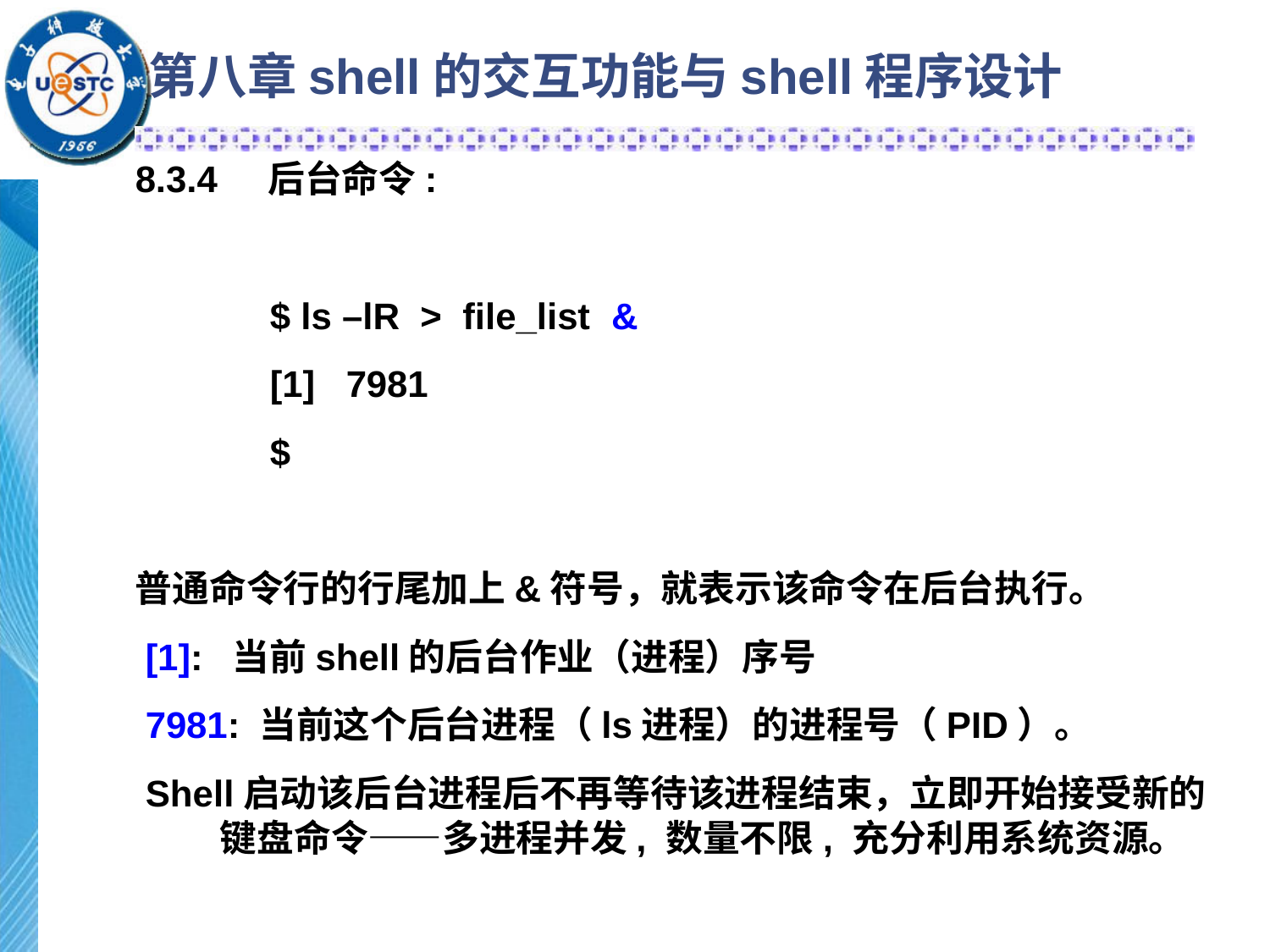

# 第八章shell的交互功能与shell程序设计
8.3.4    后台命令:

             $ ls –lR  >  file_list  &
             [1]   7981
             $

普通命令行的行尾加上&符号，就表示该命令在后台执行。
 [1]:  当前shell的后台作业（进程）序号
 7981: 当前这个后台进程（ls进程）的进程号（PID）。
 Shell启动该后台进程后不再等待该进程结束，立即开始接受新的键盘命令——多进程并发, 数量不限, 充分利用系统资源。